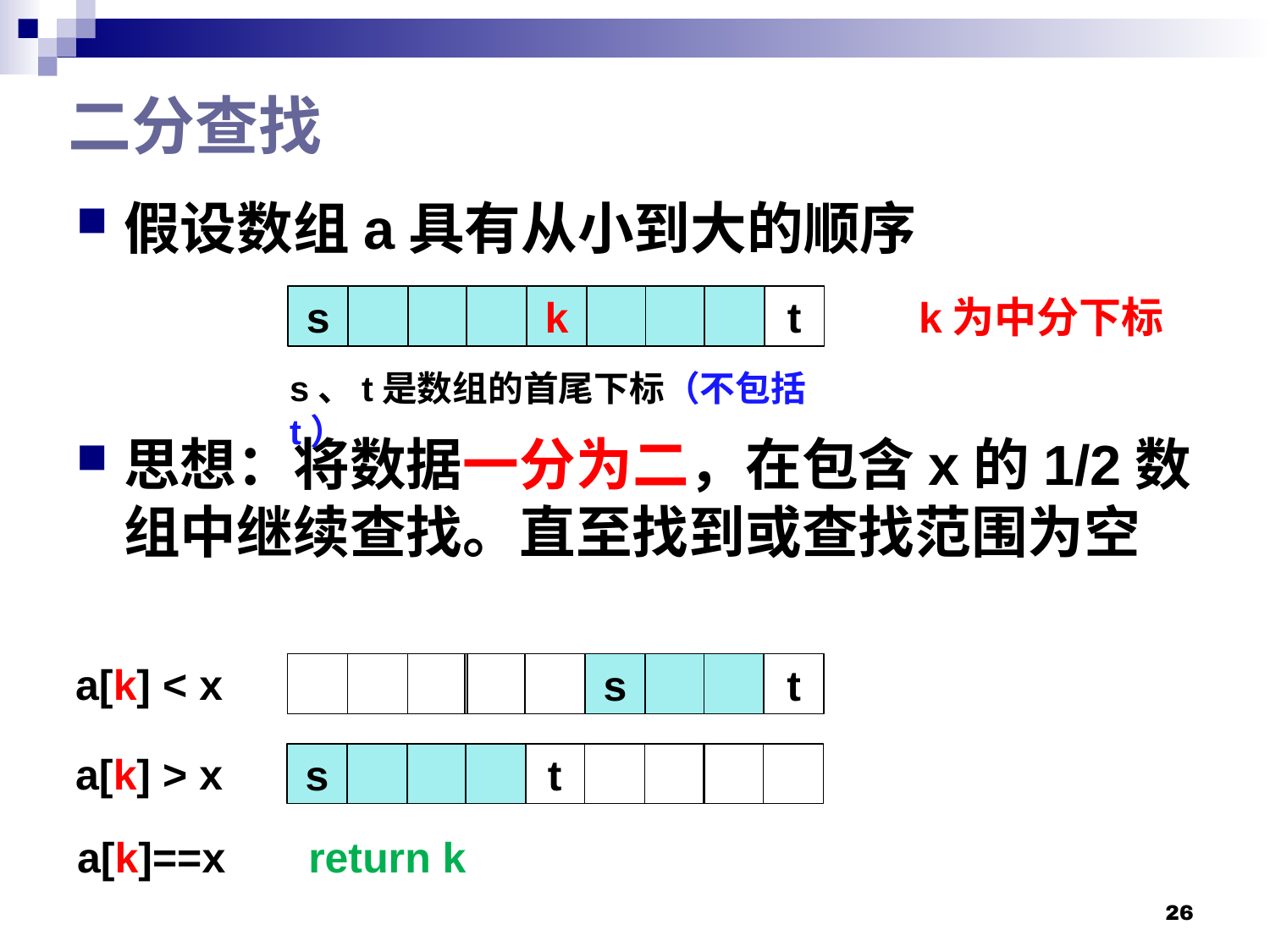

# 二分查找
假设数组a具有从小到大的顺序

思想：将数据一分为二，在包含x的1/2数组中继续查找。直至找到或查找范围为空
s

t
s、t是数组的首尾下标（不包括t）
k
k为中分下标
a[k] < x

s

t
a[k] > x
s

t

a[k]==x       return k
26